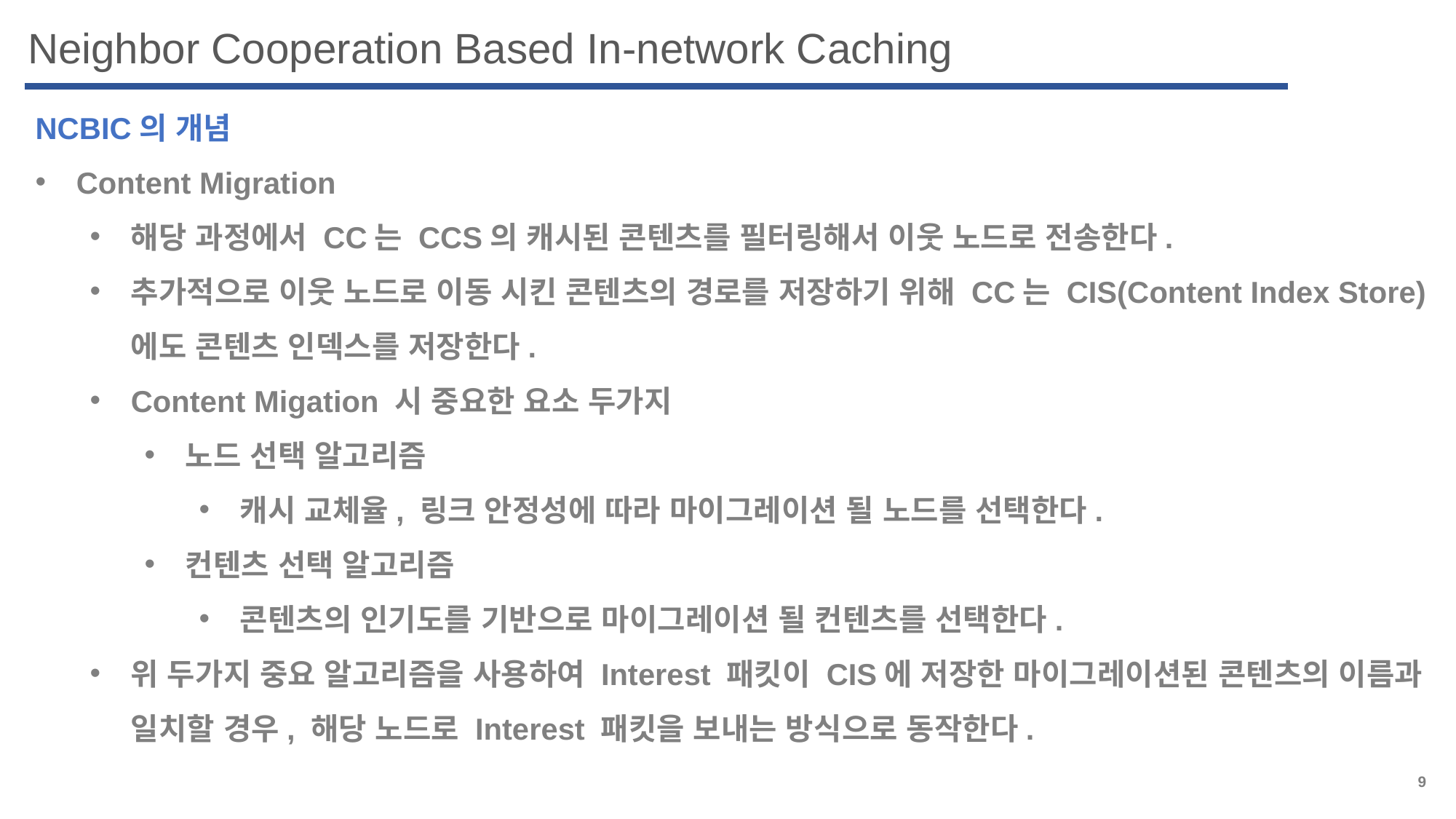

Neighbor Cooperation Based In-network Caching
NCBIC의 개념
Content Migration
해당 과정에서 CC는 CCS의 캐시된 콘텐츠를 필터링해서 이웃 노드로 전송한다.
추가적으로 이웃 노드로 이동 시킨 콘텐츠의 경로를 저장하기 위해 CC는 CIS(Content Index Store)에도 콘텐츠 인덱스를 저장한다.
Content Migation 시 중요한 요소 두가지
노드 선택 알고리즘
캐시 교체율, 링크 안정성에 따라 마이그레이션 될 노드를 선택한다.
컨텐츠 선택 알고리즘
콘텐츠의 인기도를 기반으로 마이그레이션 될 컨텐츠를 선택한다.
위 두가지 중요 알고리즘을 사용하여 Interest 패킷이 CIS에 저장한 마이그레이션된 콘텐츠의 이름과 일치할 경우, 해당 노드로 Interest 패킷을 보내는 방식으로 동작한다.
9